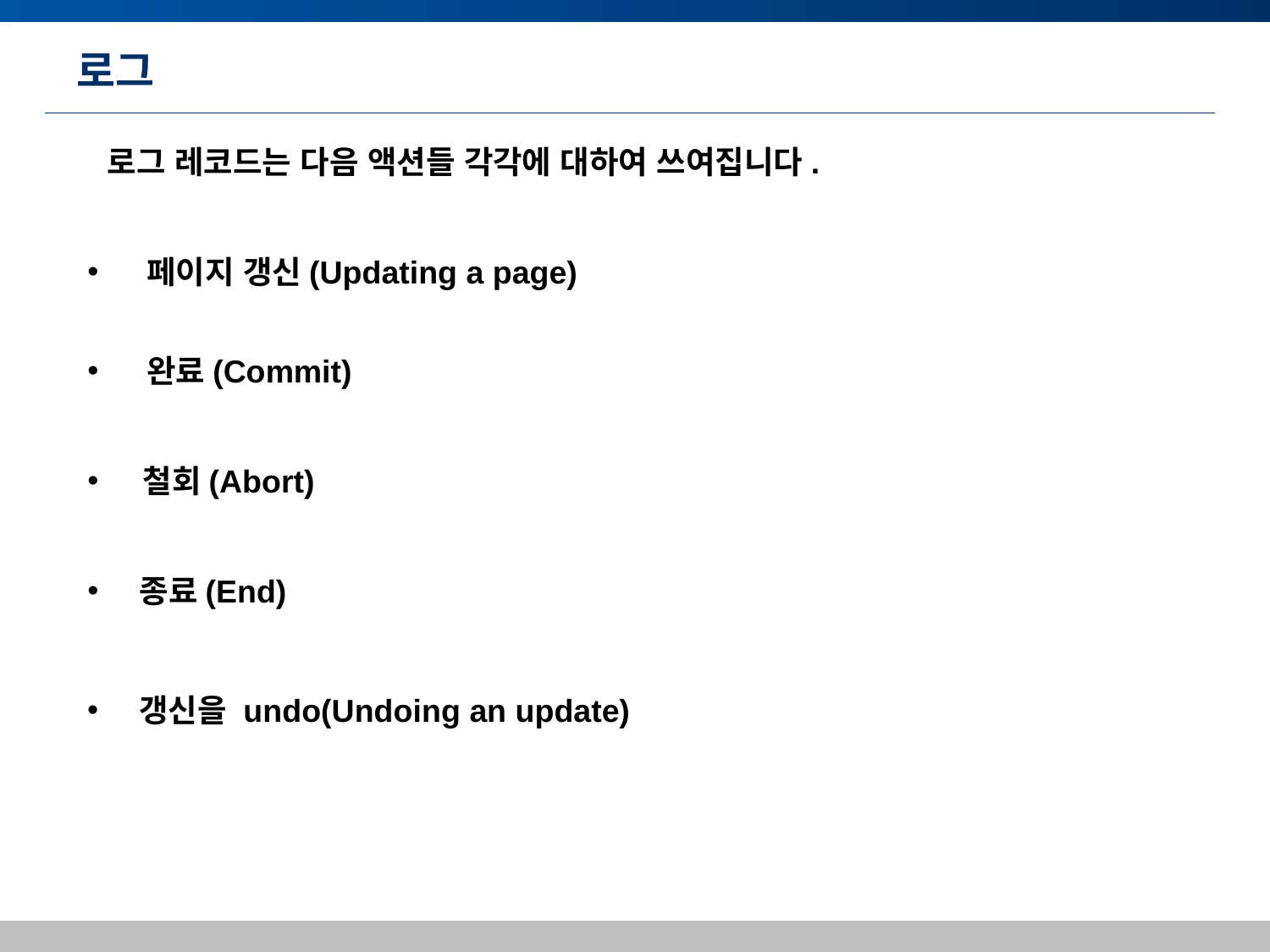

# 로그
로그 레코드는 다음 액션들 각각에 대하여 쓰여집니다.
   페이지 갱신(Updating a page)
   완료(Commit)
  철회(Abort)
  종료(End)
  갱신을 undo(Undoing an update)